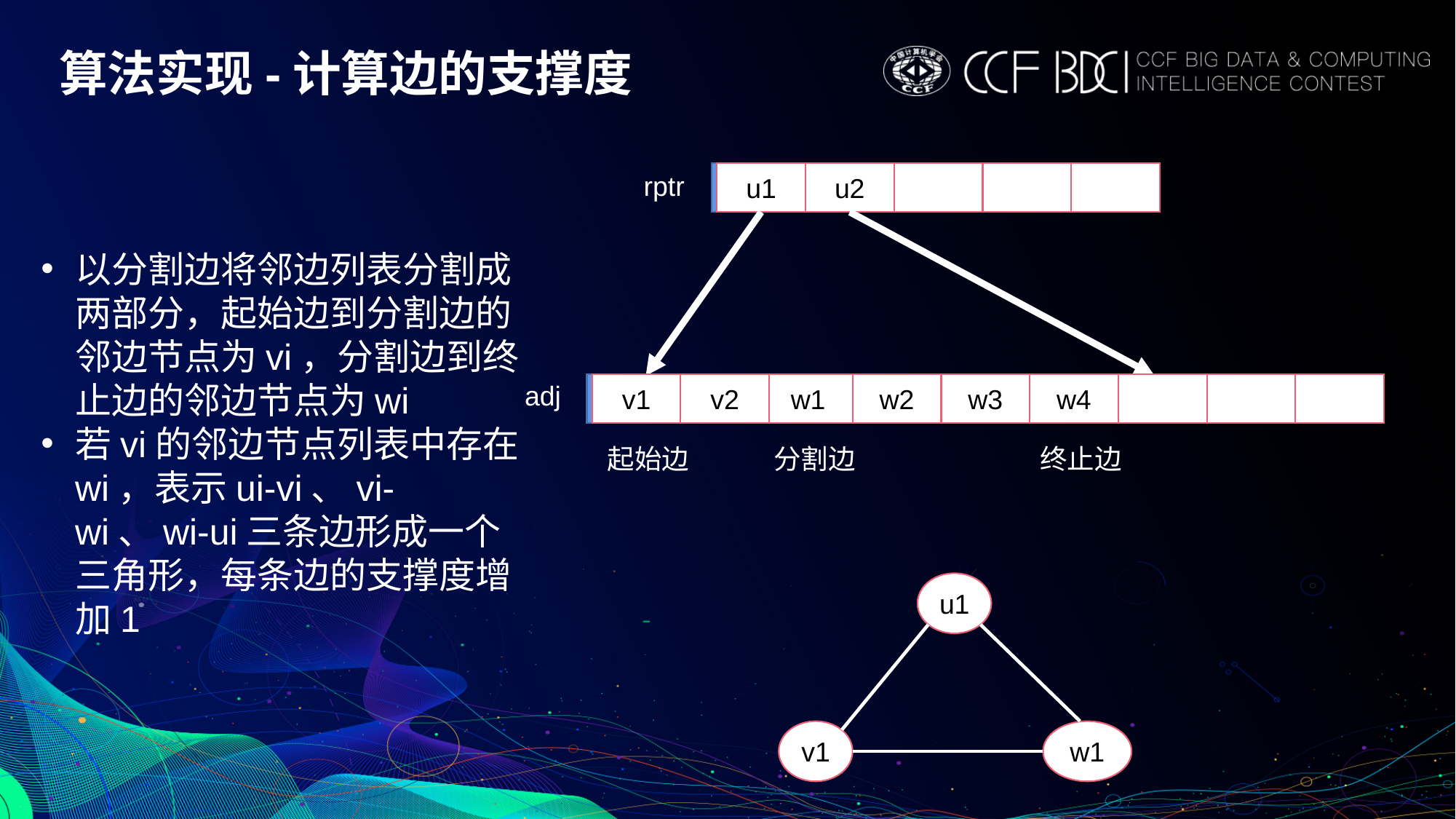

算法实现-计算边的支撑度

u1

u2

rptr
以分割边将邻边列表分割成两部分，起始边到分割边的邻边节点为vi，分割边到终止边的邻边节点为wi
若vi的邻边节点列表中存在wi，表示ui-vi、vi-wi、wi-ui三条边形成一个三角形，每条边的支撑度增加1
adj

v1

v2
w1
w2
w3
w4

起始边
分割边
终止边
u1
v1
w1